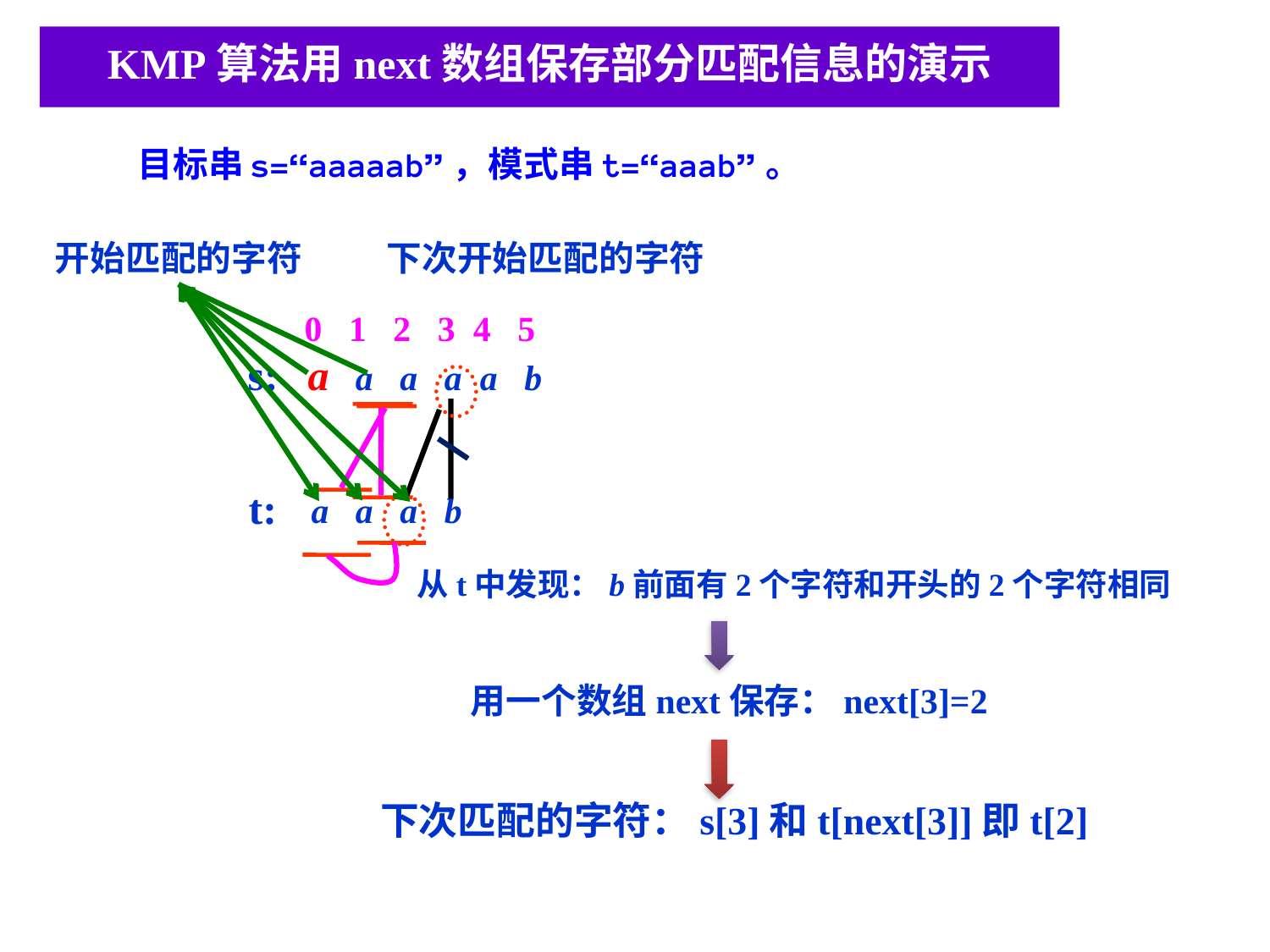

KMP算法用next数组保存部分匹配信息的演示
目标串s=“aaaaab”，模式串t=“aaab”。
开始匹配的字符
下次开始匹配的字符
0   1   2   3  4   5
s:
a   a   a   a  a   b

t:
a   a   a   b

从t中发现：b前面有2个字符和开头的2个字符相同

用一个数组next保存：next[3]=2

下次匹配的字符：s[3]和t[next[3]]即t[2]